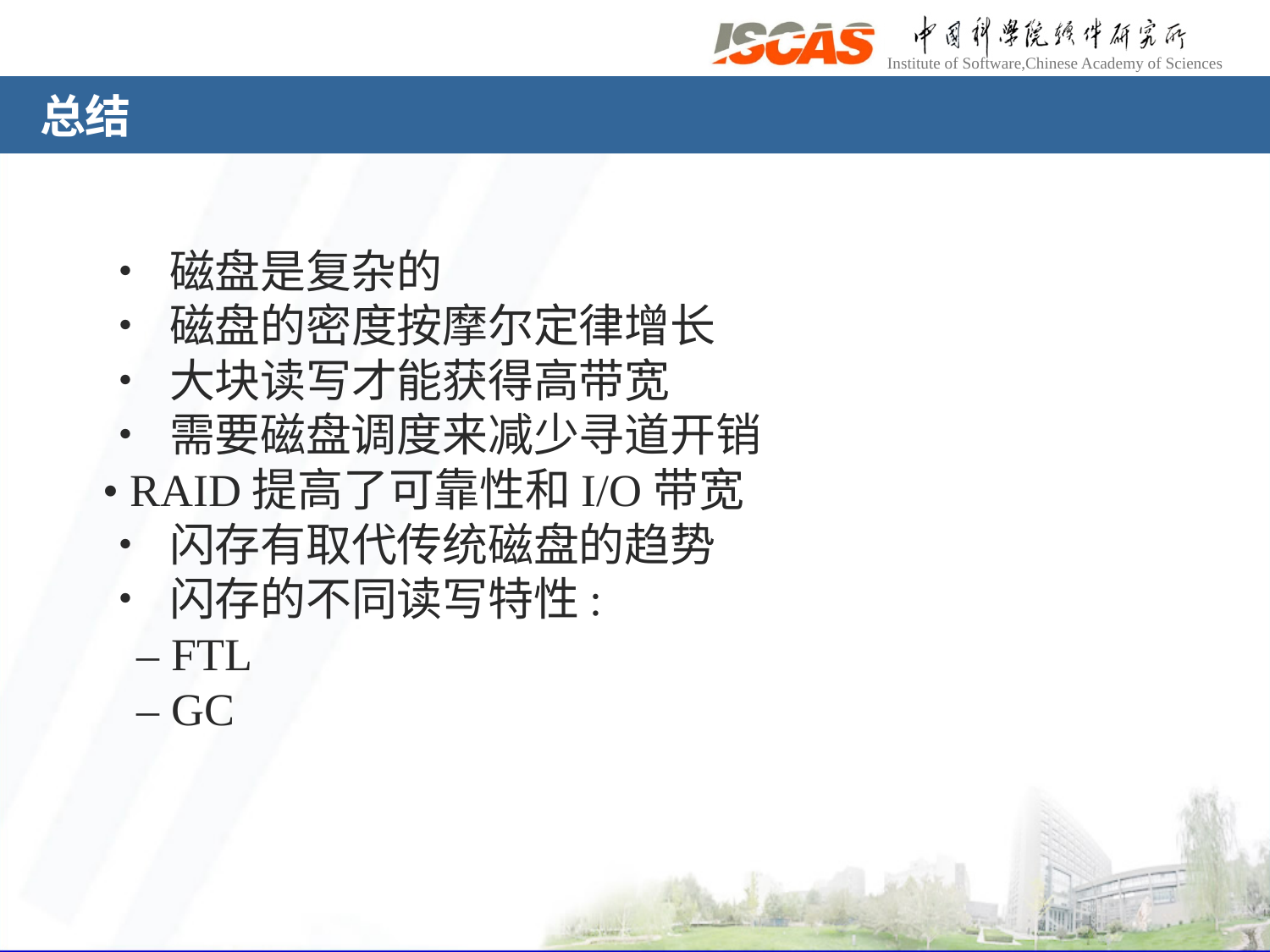

# 总结
• 磁盘是复杂的
• 磁盘的密度按摩尔定律增长
• 大块读写才能获得高带宽
• 需要磁盘调度来减少寻道开销
• RAID提高了可靠性和I/O带宽
• 闪存有取代传统磁盘的趋势
• 闪存的不同读写特性:
   – FTL
   – GC